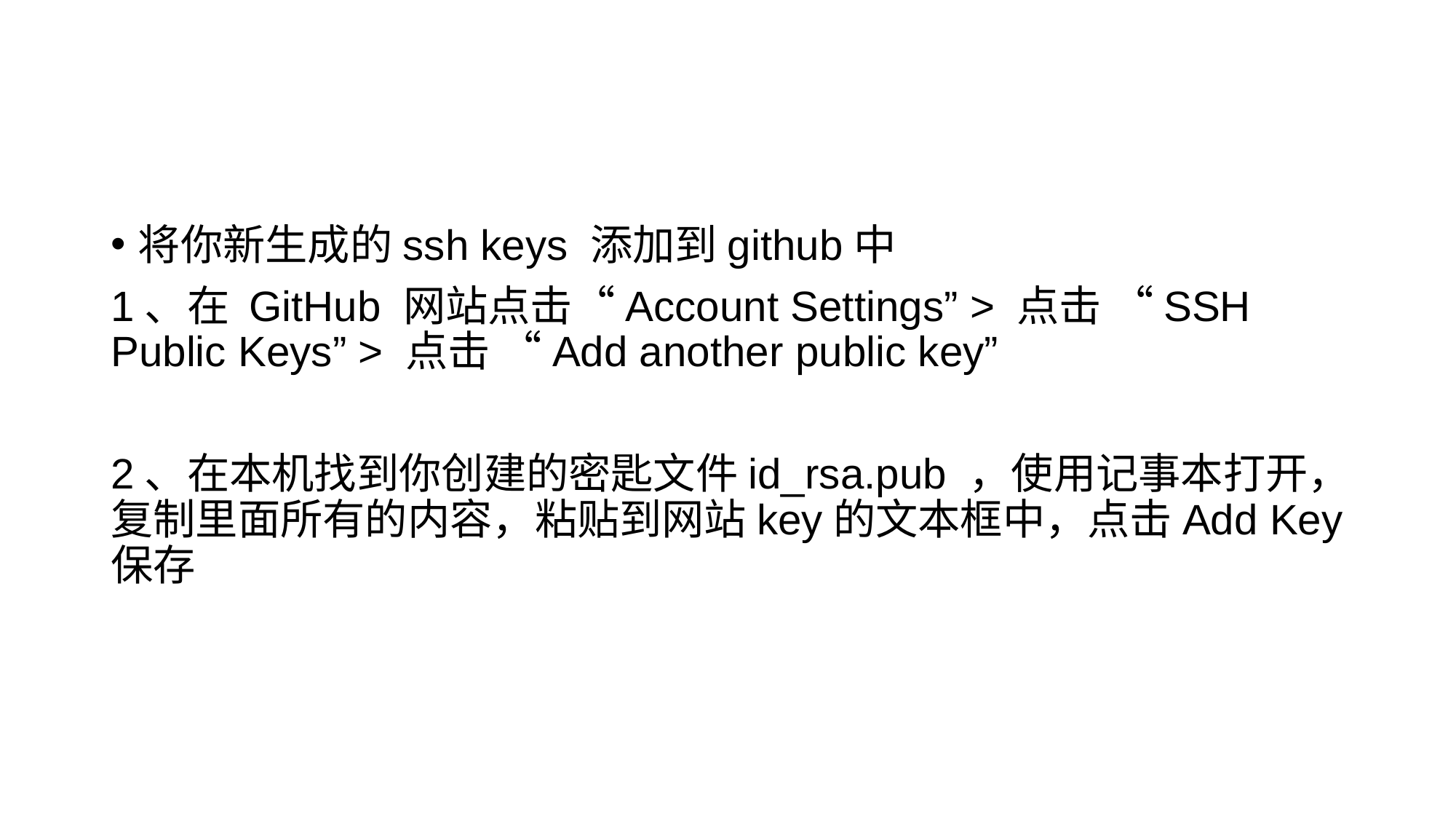

#
将你新生成的ssh keys 添加到github中
1、在 GitHub 网站点击“Account Settings” > 点击 “SSH Public Keys” > 点击 “Add another public key”

2、在本机找到你创建的密匙文件id_rsa.pub ，使用记事本打开，复制里面所有的内容，粘贴到网站key的文本框中，点击Add Key 保存